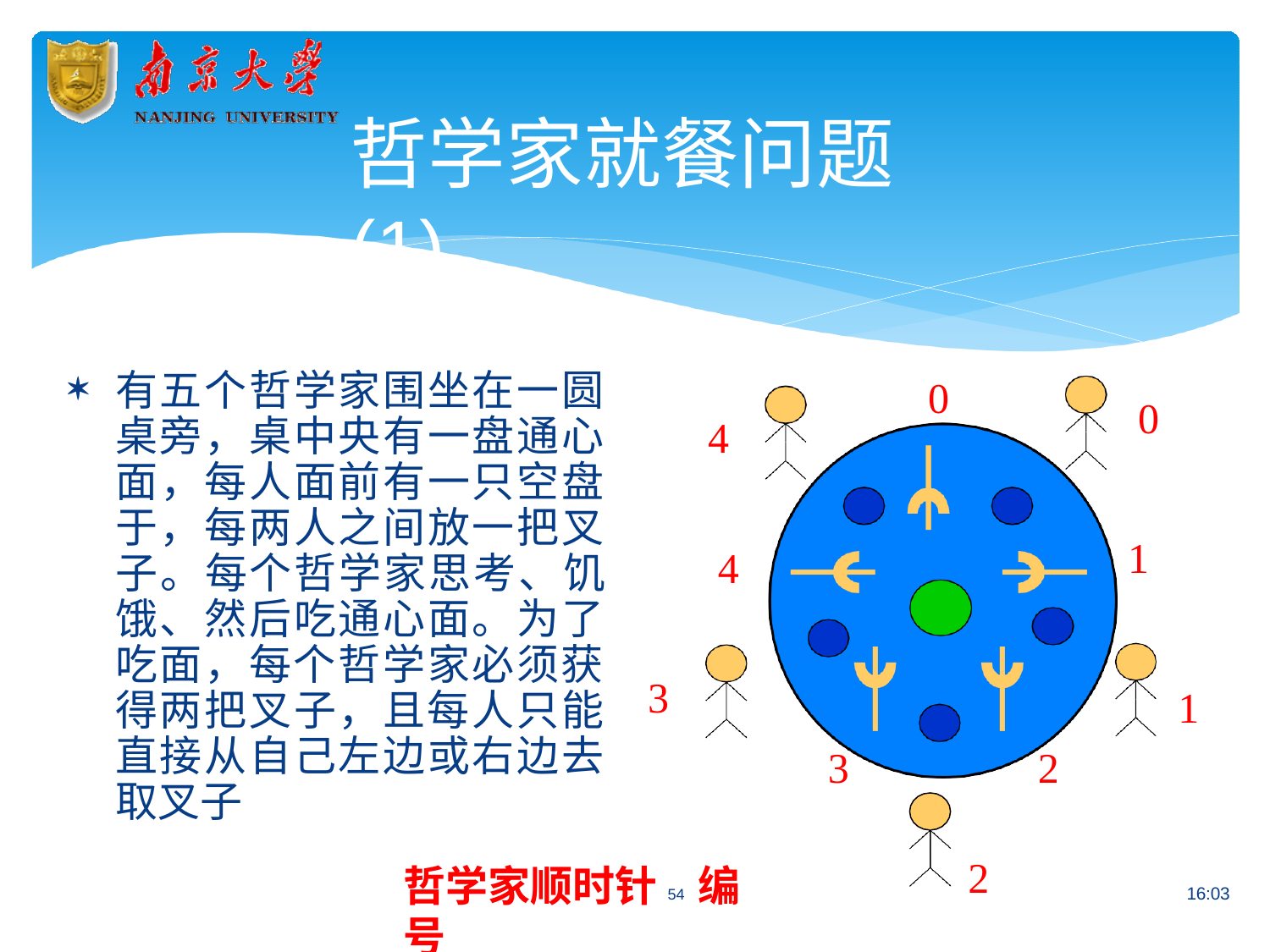

# 哲学家就餐问题(1)

有五个哲学家围坐在一圆 桌旁，桌中央有一盘通心 面，每人面前有一只空盘 于，每两人之间放一把叉 子。每个哲学家思考、饥 饿、然后吃通心面。为了 吃面，每个哲学家必须获 得两把叉子，且每人只能 直接从自己左边或右边去 取叉子
0
0
4
1
4
3
1
3
2

2
哲学家顺时针54 编号
16:03